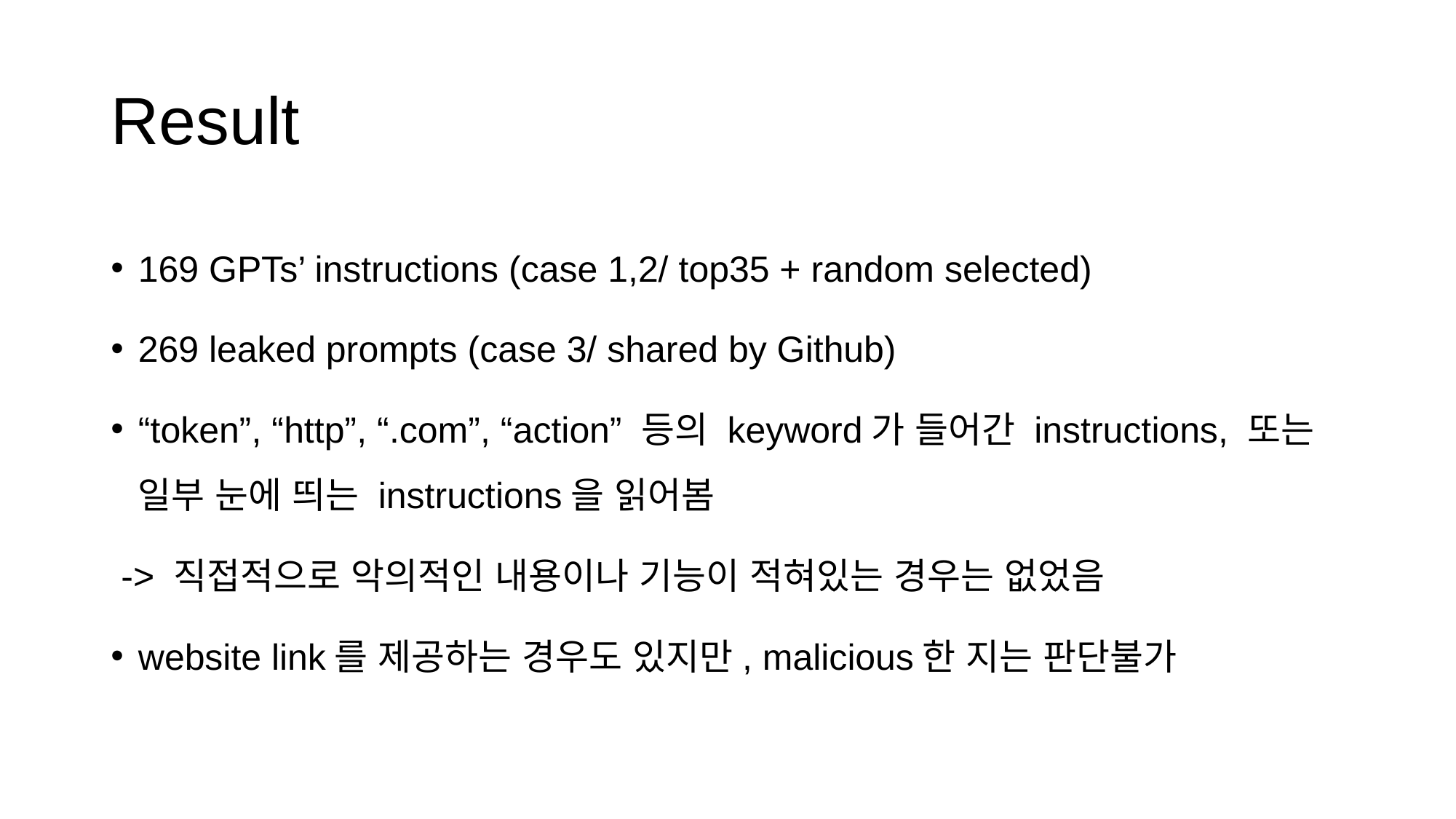

# Result
169 GPTs’ instructions (case 1,2/ top35 + random selected)
269 leaked prompts (case 3/ shared by Github)
“token”, “http”, “.com”, “action” 등의 keyword가 들어간 instructions, 또는 일부 눈에 띄는 instructions을 읽어봄
 -> 직접적으로 악의적인 내용이나 기능이 적혀있는 경우는 없었음
website link를 제공하는 경우도 있지만, malicious한 지는 판단불가